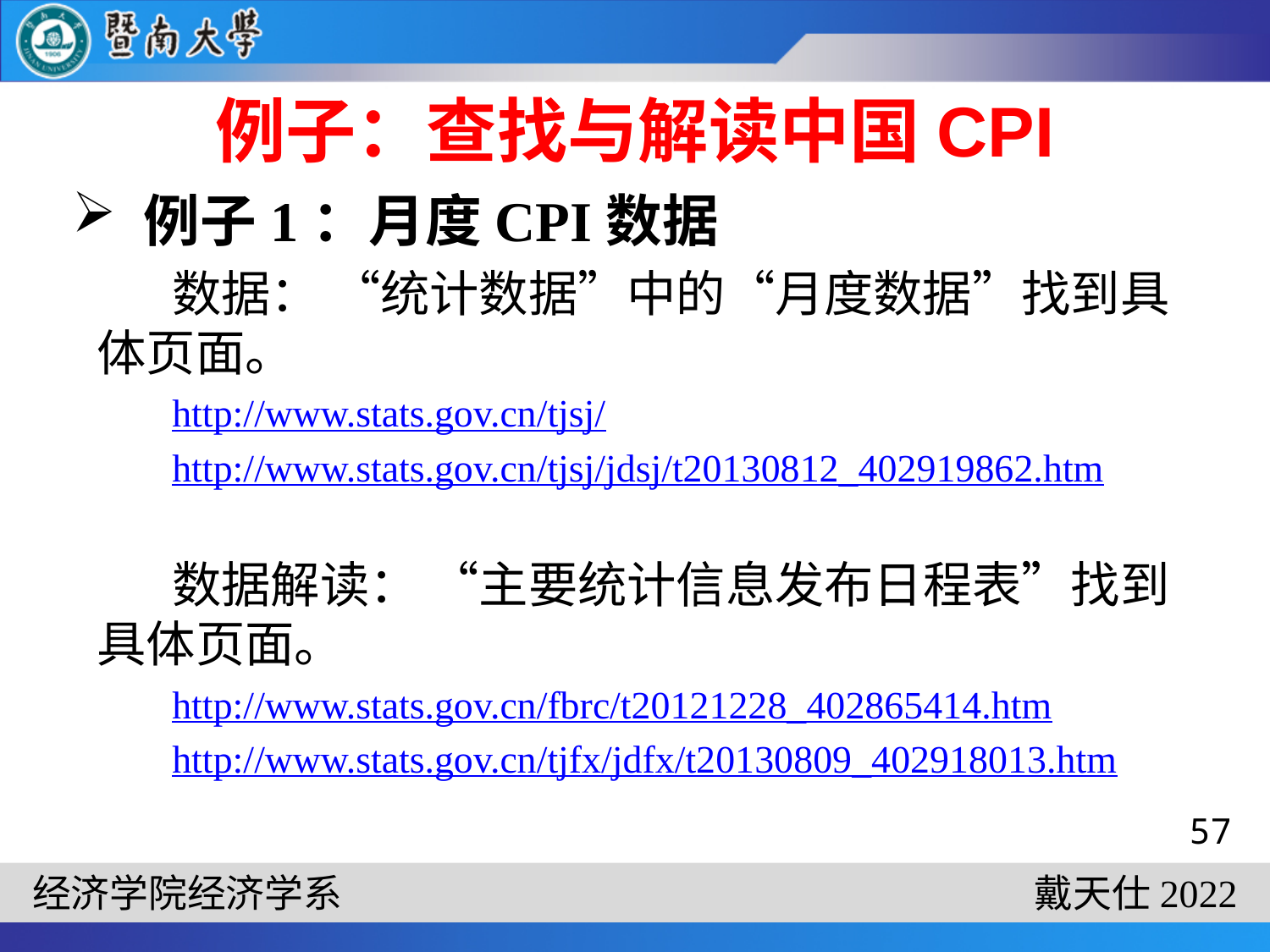

# 例子：查找与解读中国CPI
例子1：月度CPI数据
数据： “统计数据”中的“月度数据”找到具体页面。
http://www.stats.gov.cn/tjsj/
http://www.stats.gov.cn/tjsj/jdsj/t20130812_402919862.htm

数据解读： “主要统计信息发布日程表”找到具体页面。
http://www.stats.gov.cn/fbrc/t20121228_402865414.htm
http://www.stats.gov.cn/tjfx/jdfx/t20130809_402918013.htm

57